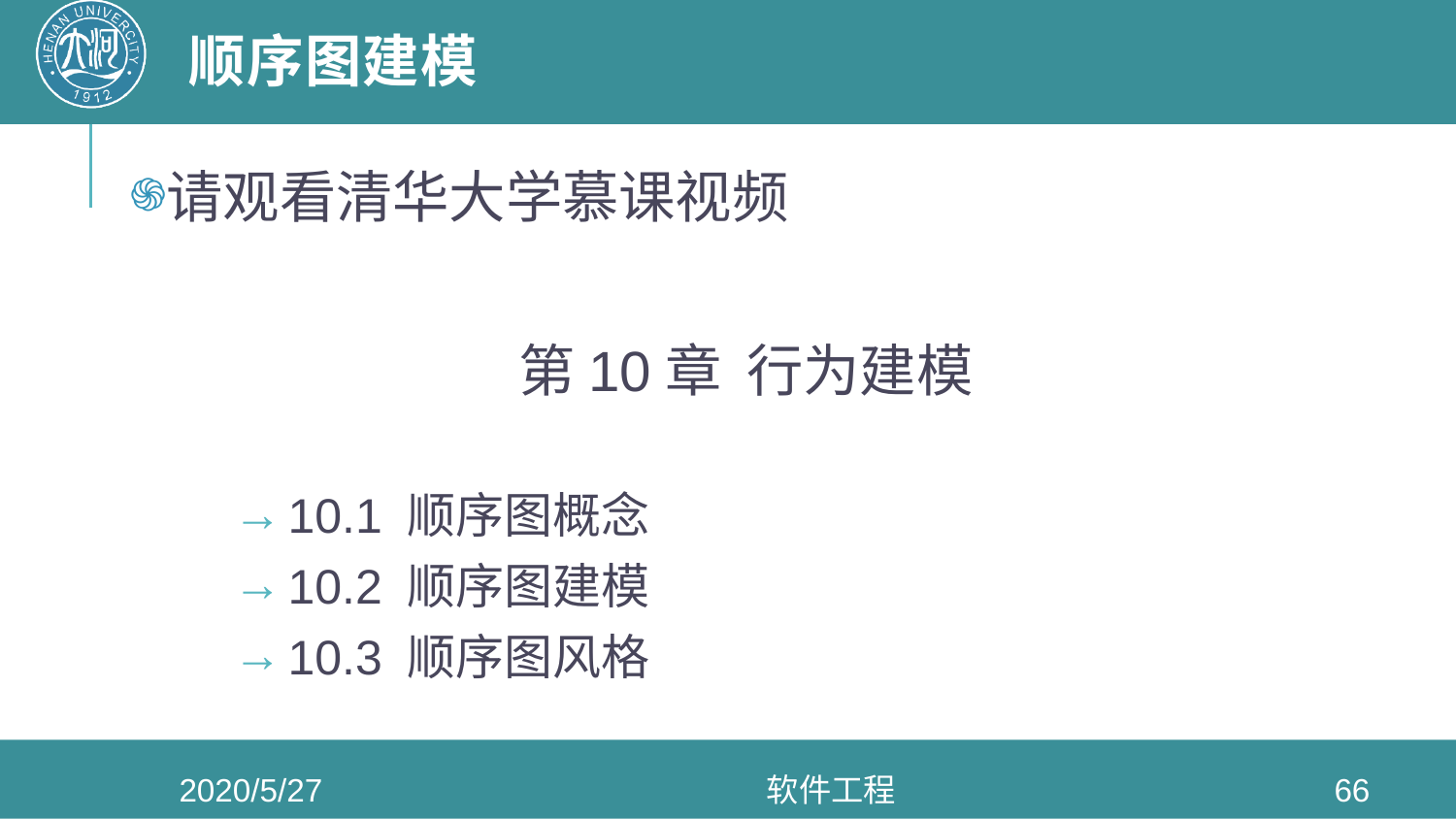

# 顺序图建模
请观看清华大学慕课视频

第10章  行为建模

10.1 顺序图概念
10.2 顺序图建模
10.3 顺序图风格
2020/5/27
软件工程
66